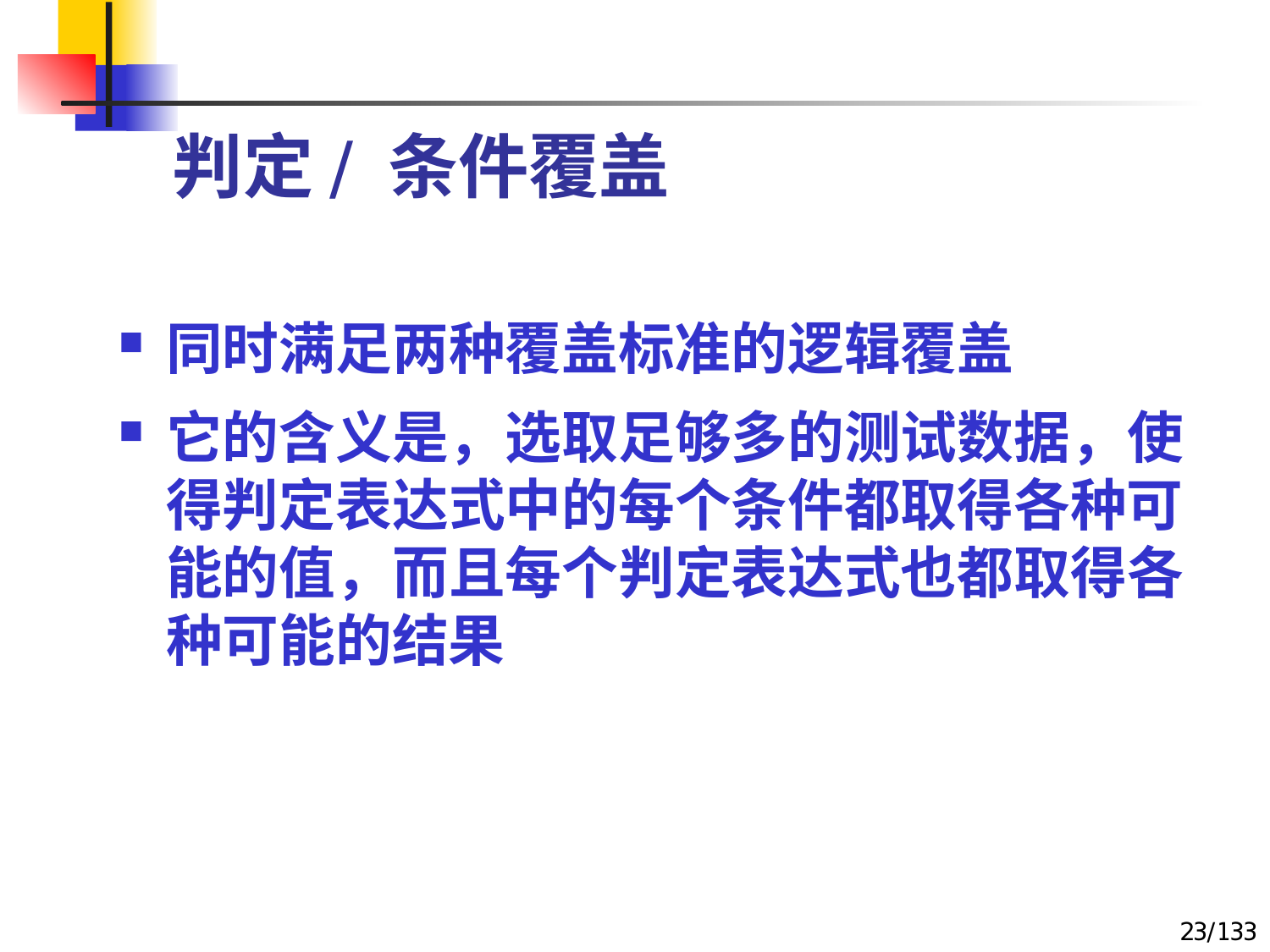

# 判定/条件覆盖
同时满足两种覆盖标准的逻辑覆盖
它的含义是，选取足够多的测试数据，使得判定表达式中的每个条件都取得各种可能的值，而且每个判定表达式也都取得各种可能的结果

23/133